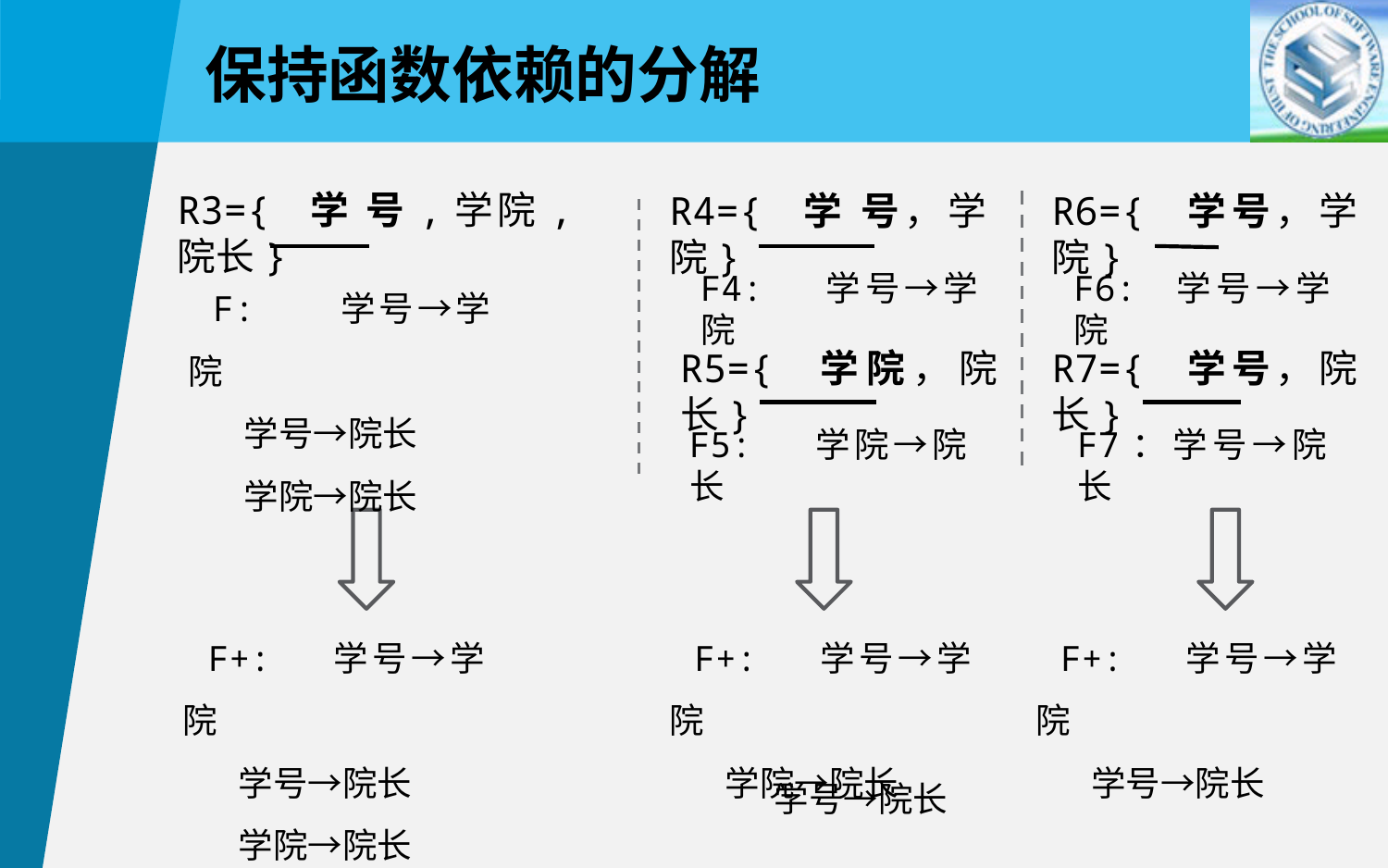

保持函数依赖的分解
R3={ 学 号,学院,院长}
 F:   学号→学院
      学号→院长
      学院→院长
R4={ 学 号，学院}
F4:  学号→学院
R5={ 学院，院长}
F5:  学院→院长
R6={ 学号，学院}
F6: 学号→学院
R7={ 学号，院长}
F7：学号→院长

 F+:  学号→学院
      学号→院长
      学院→院长
 F+:  学号→学院
      学院→院长
 F+:  学号→学院
      学号→院长
学号→院长